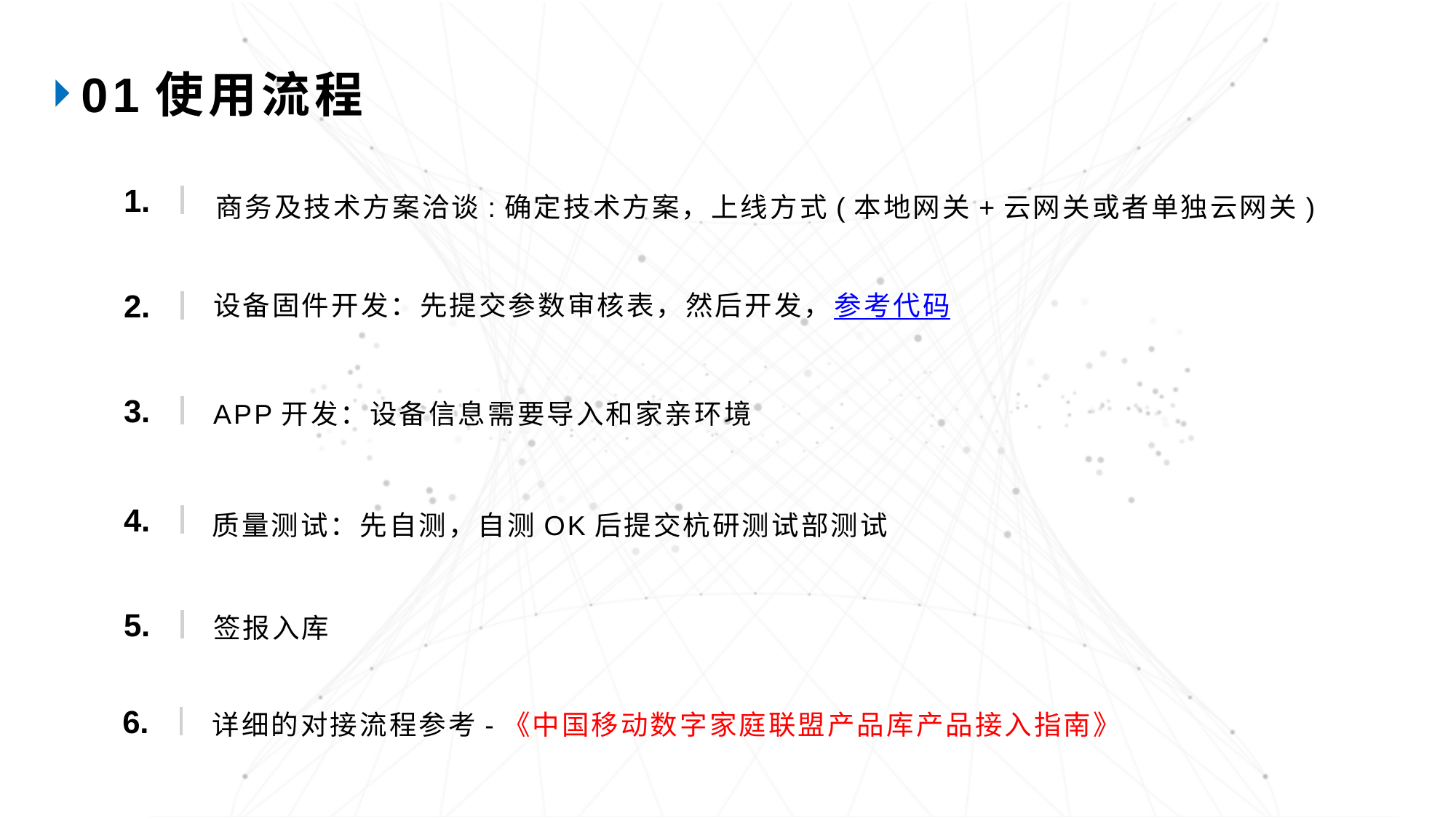

01使用流程

1.
商务及技术方案洽谈:确定技术方案，上线方式(本地网关+云网关或者单独云网关)
2.
设备固件开发：先提交参数审核表，然后开发，参考代码
3.
APP开发：设备信息需要导入和家亲环境
4.
质量测试：先自测，自测OK后提交杭研测试部测试
5.
签报入库
6.
详细的对接流程参考-《中国移动数字家庭联盟产品库产品接入指南》